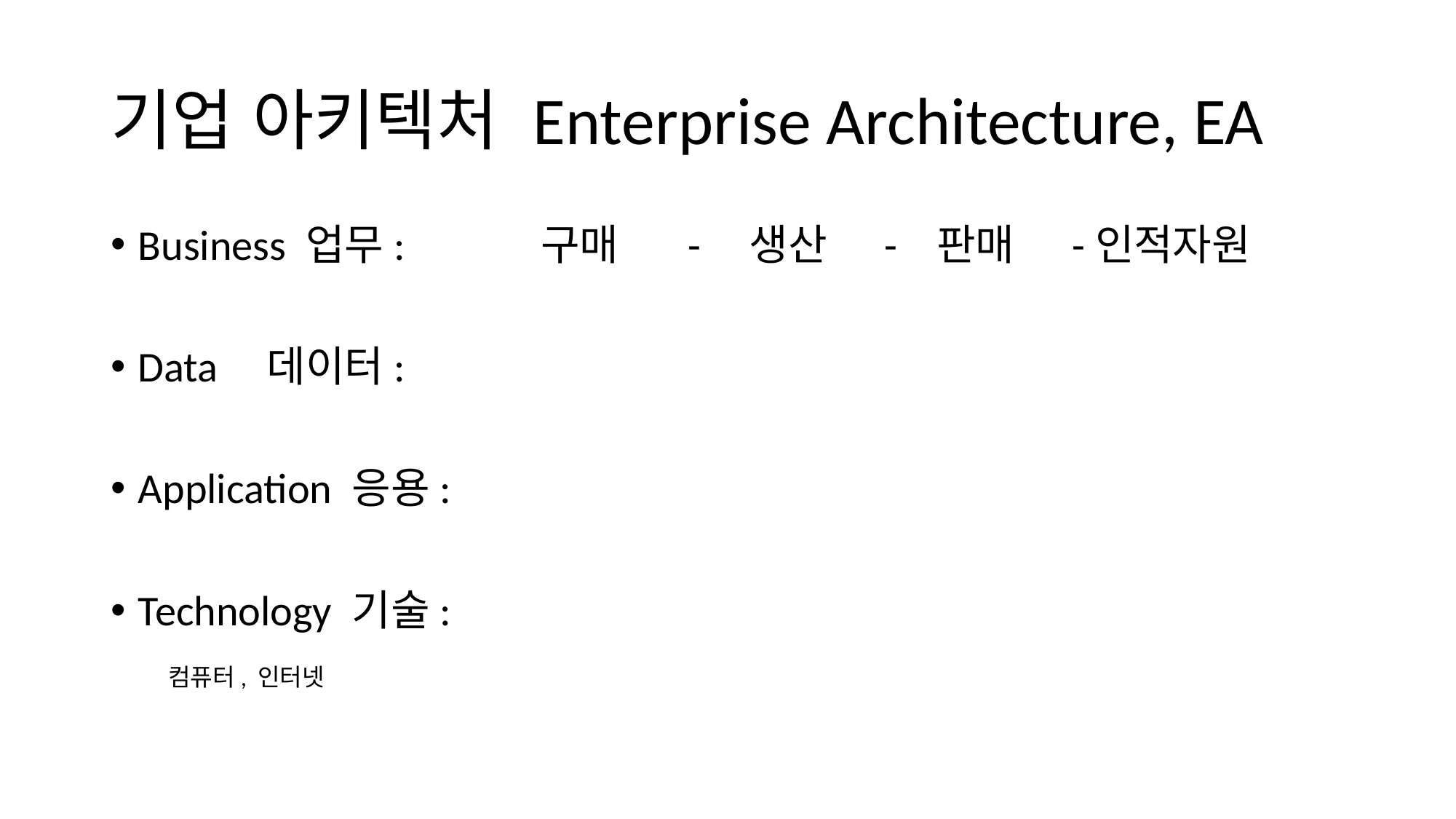

# 기업 아키텍처 Enterprise Architecture, EA
Business 업무:             구매     -    생산    -   판매    -인적자원

Data    데이터:

Application 응용:

Technology 기술:
    컴퓨터, 인터넷